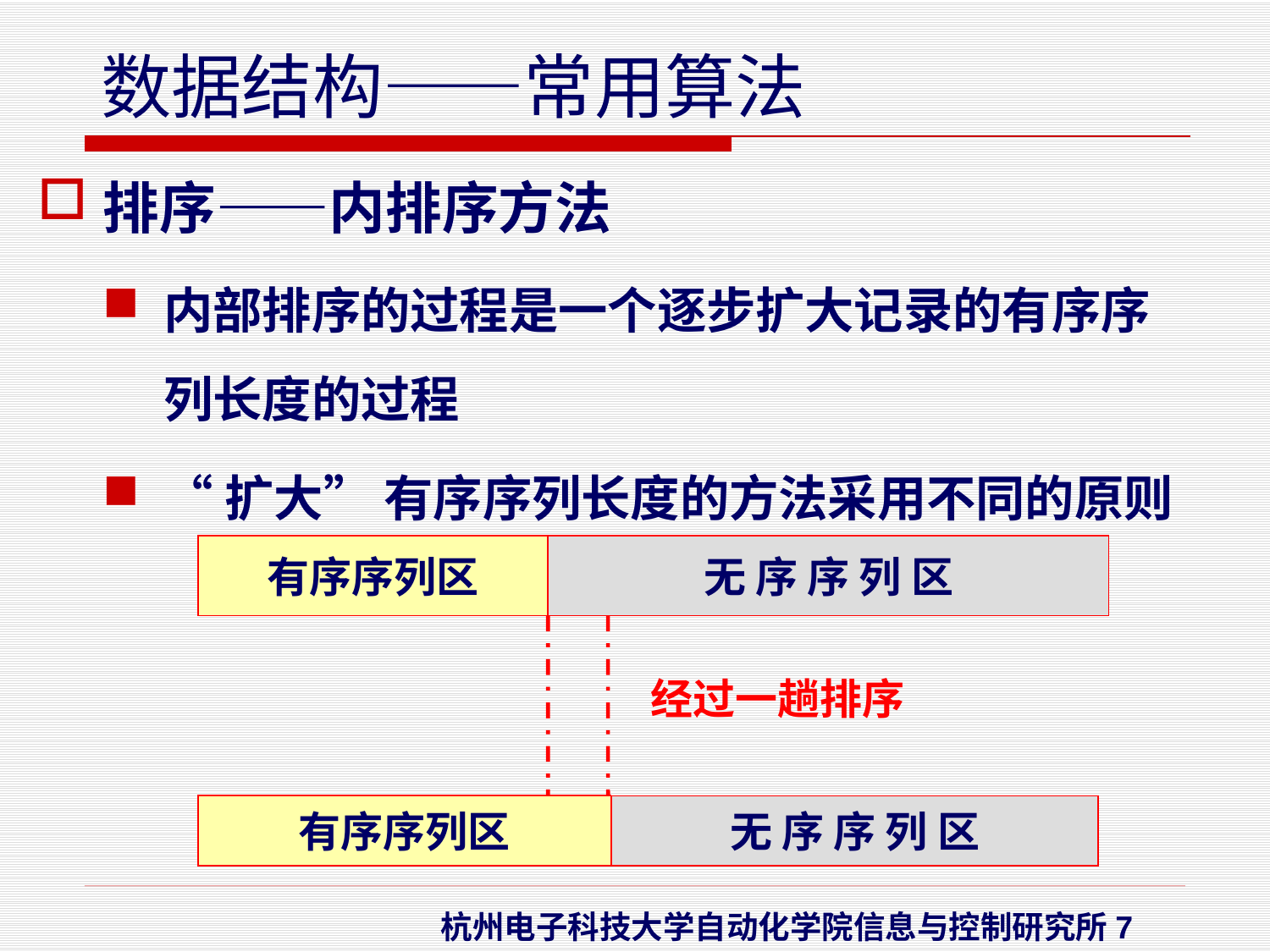

排序——内排序方法
内部排序的过程是一个逐步扩大记录的有序序列长度的过程
“扩大” 有序序列长度的方法采用不同的原则
有序序列区
无 序 序 列 区

经过一趟排序
有序序列区
无 序 序 列 区